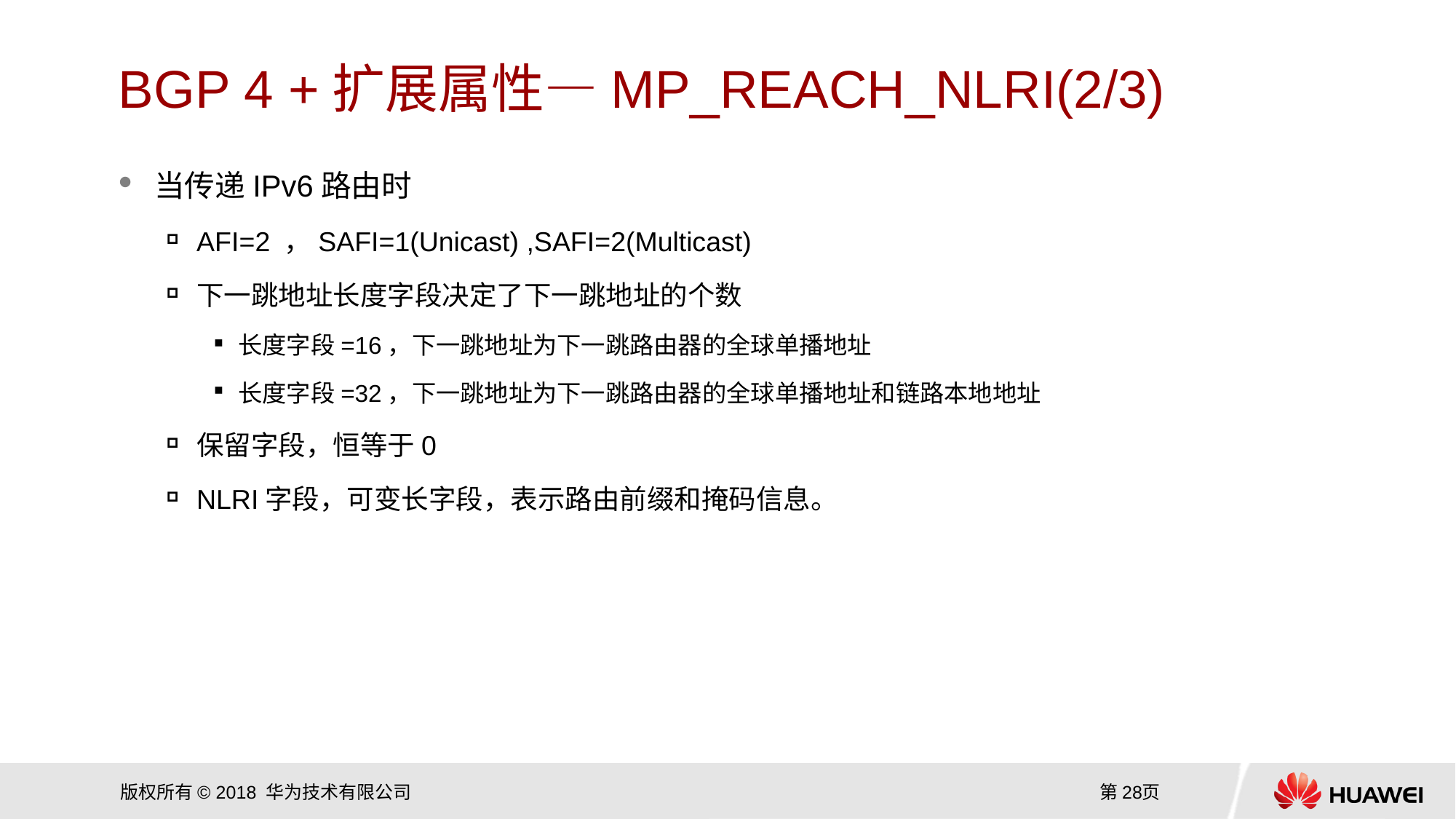

# BGP 4 +扩展属性—MP_REACH_NLRI(2/3)
当传递IPv6路由时
AFI=2 ，SAFI=1(Unicast) ,SAFI=2(Multicast)
下一跳地址长度字段决定了下一跳地址的个数
长度字段=16，下一跳地址为下一跳路由器的全球单播地址
长度字段=32，下一跳地址为下一跳路由器的全球单播地址和链路本地地址
保留字段，恒等于0
NLRI字段，可变长字段，表示路由前缀和掩码信息。